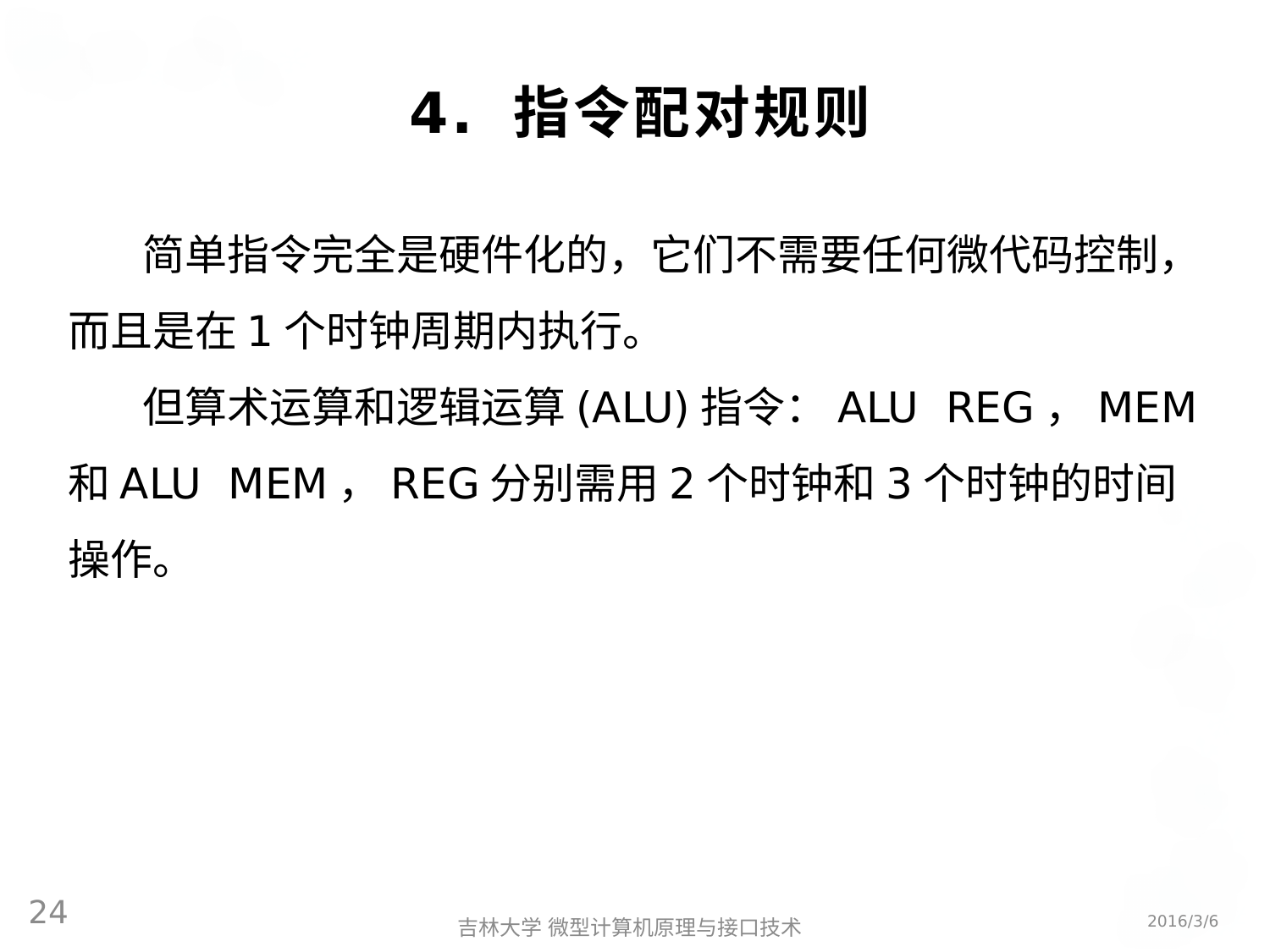

# 4. 指令配对规则
简单指令完全是硬件化的，它们不需要任何微代码控制，而且是在1个时钟周期内执行。
但算术运算和逻辑运算(ALU)指令：ALU  REG，MEM和ALU  MEM，REG分别需用2个时钟和3个时钟的时间操作。
24
2016/3/6
吉林大学 微型计算机原理与接口技术